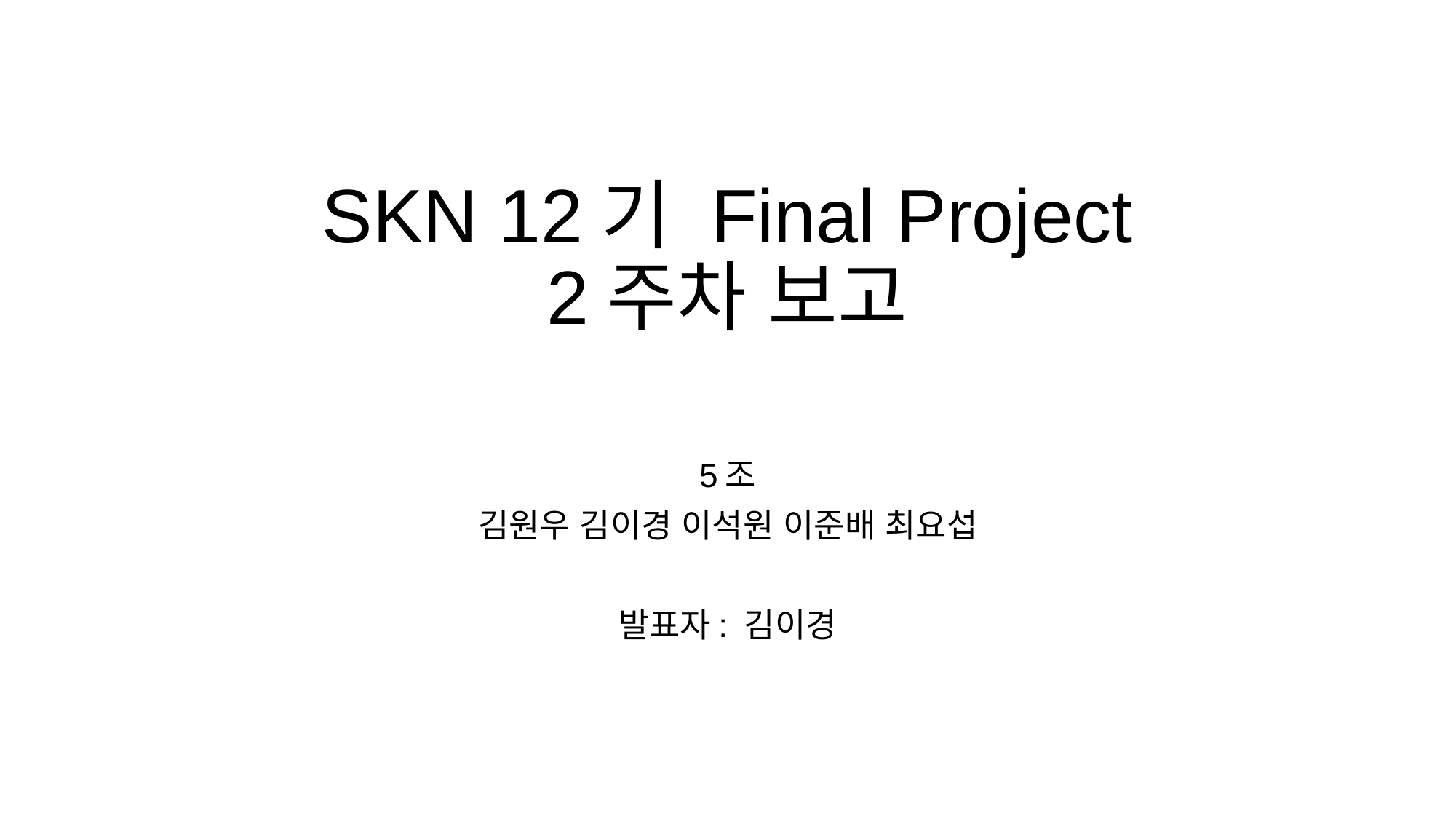

# SKN 12기 Final Project 2주차 보고
5조
김원우 김이경 이석원 이준배 최요섭

발표자: 김이경